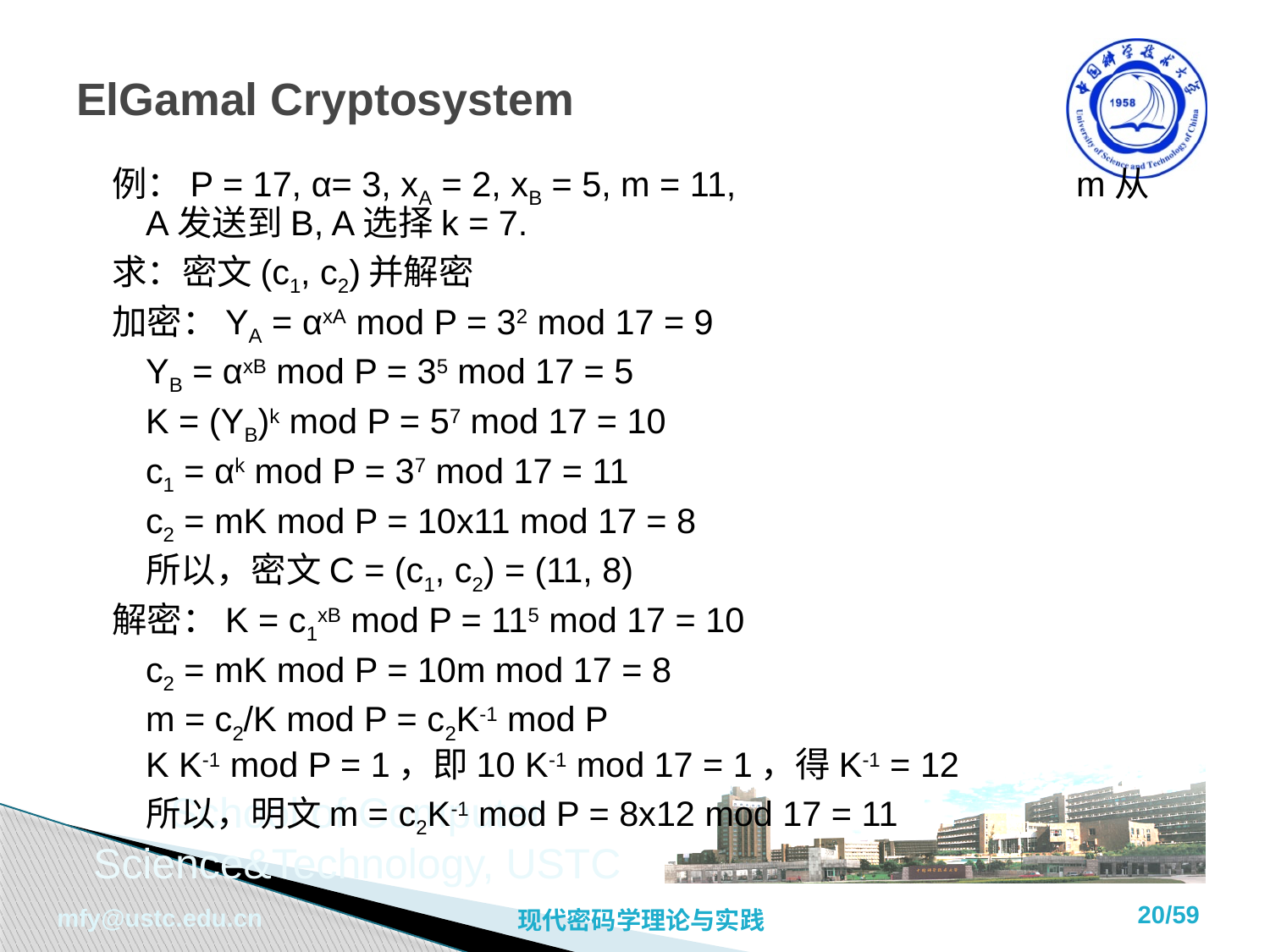

# ElGamal Cryptosystem
例：P = 17, α= 3, xA = 2, xB = 5, m = 11,                                   m从A发送到B, A选择k = 7.
求：密文(c1, c2)并解密
加密：YA = αxA mod P = 32 mod 17 = 9
		YB = αxB mod P = 35 mod 17 = 5
		K = (YB)k mod P = 57 mod 17 = 10
		c1 = αk mod P = 37 mod 17 = 11
		c2 = mK mod P = 10x11 mod 17 = 8
		所以，密文C = (c1, c2) = (11, 8)
解密：K = c1xB mod P = 115 mod 17 = 10
		c2 = mK mod P = 10m mod 17 = 8
		m = c2/K mod P = c2K-1 mod P
		K K-1 mod P = 1，即10 K-1 mod 17 = 1，得K-1 = 12
		所以，明文m = c2K-1 mod P = 8x12 mod 17 = 11